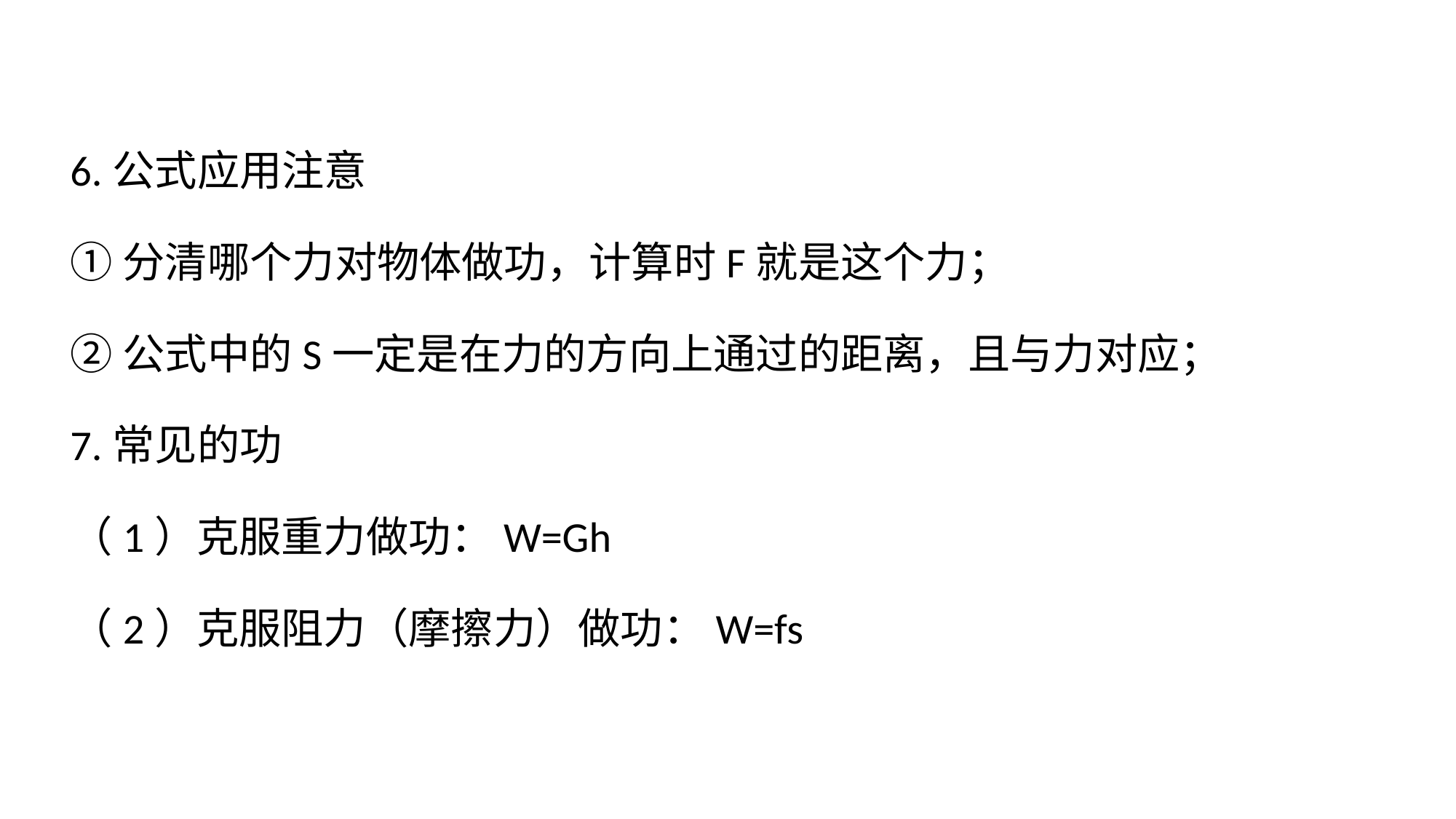

6.公式应用注意
①分清哪个力对物体做功，计算时F就是这个力；
②公式中的S一定是在力的方向上通过的距离，且与力对应；
7.常见的功
（1）克服重力做功：W=Gh
（2）克服阻力（摩擦力）做功：W=fs